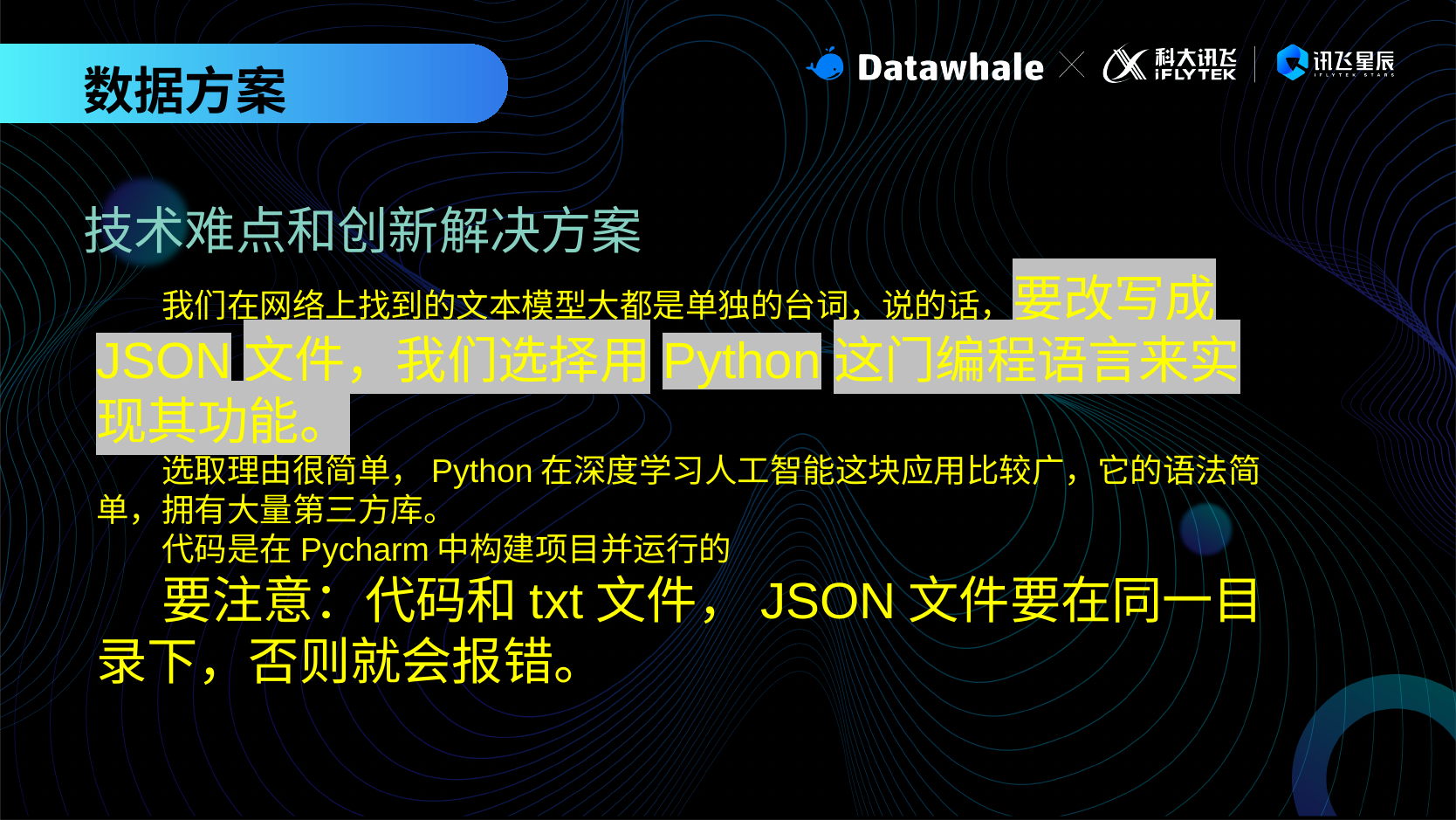

数据方案
技术难点和创新解决方案
我们在网络上找到的文本模型大都是单独的台词，说的话，要改写成JSON文件，我们选择用Python这门编程语言来实现其功能。
选取理由很简单，Python在深度学习人工智能这块应用比较广，它的语法简单，拥有大量第三方库。
代码是在Pycharm中构建项目并运行的
要注意：代码和txt文件，JSON文件要在同一目录下，否则就会报错。